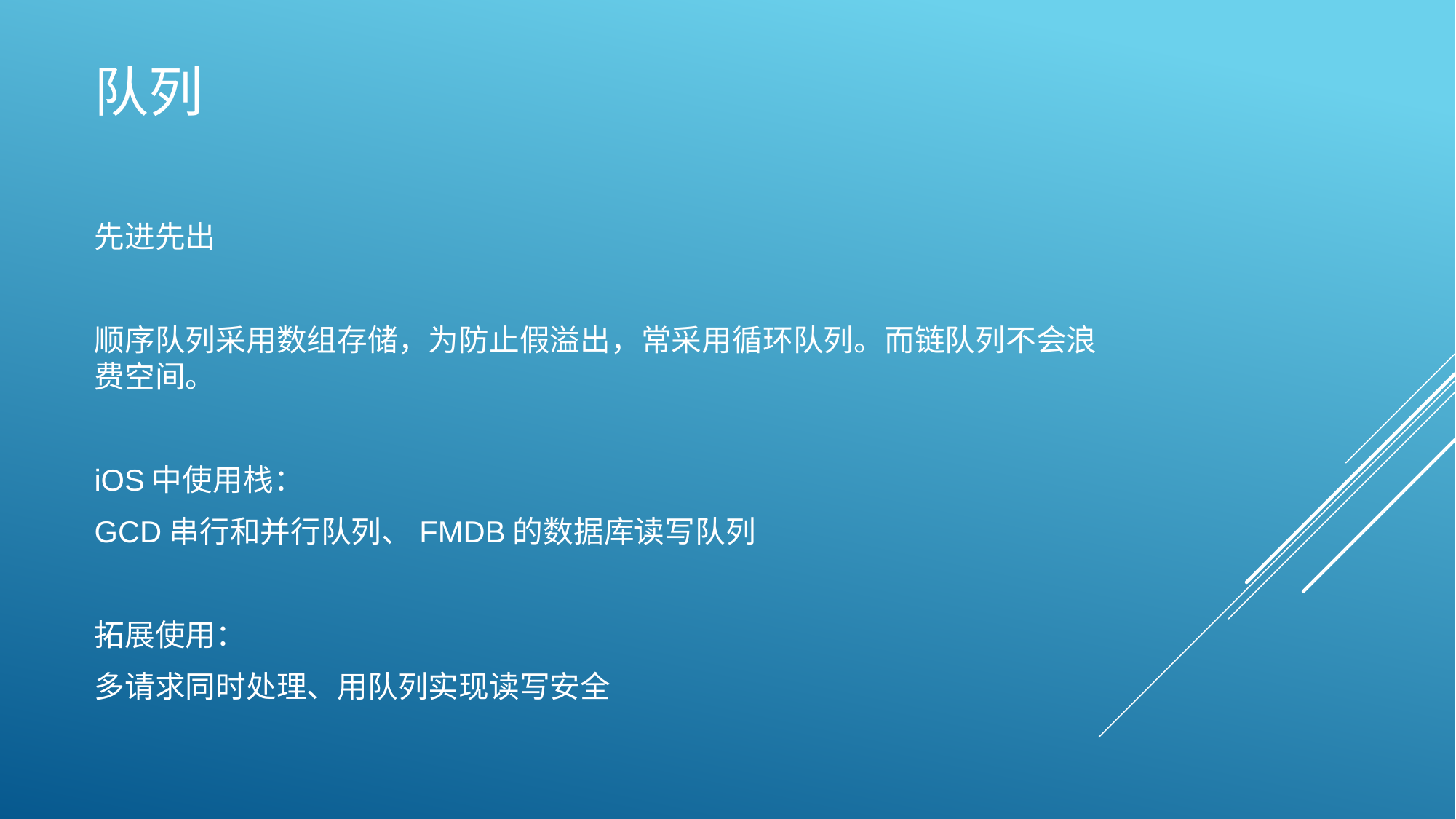

# 队列
先进先出

顺序队列采用数组存储，为防止假溢出，常采用循环队列。而链队列不会浪费空间。

iOS中使用栈：
GCD串行和并行队列、FMDB的数据库读写队列

拓展使用：
多请求同时处理、用队列实现读写安全